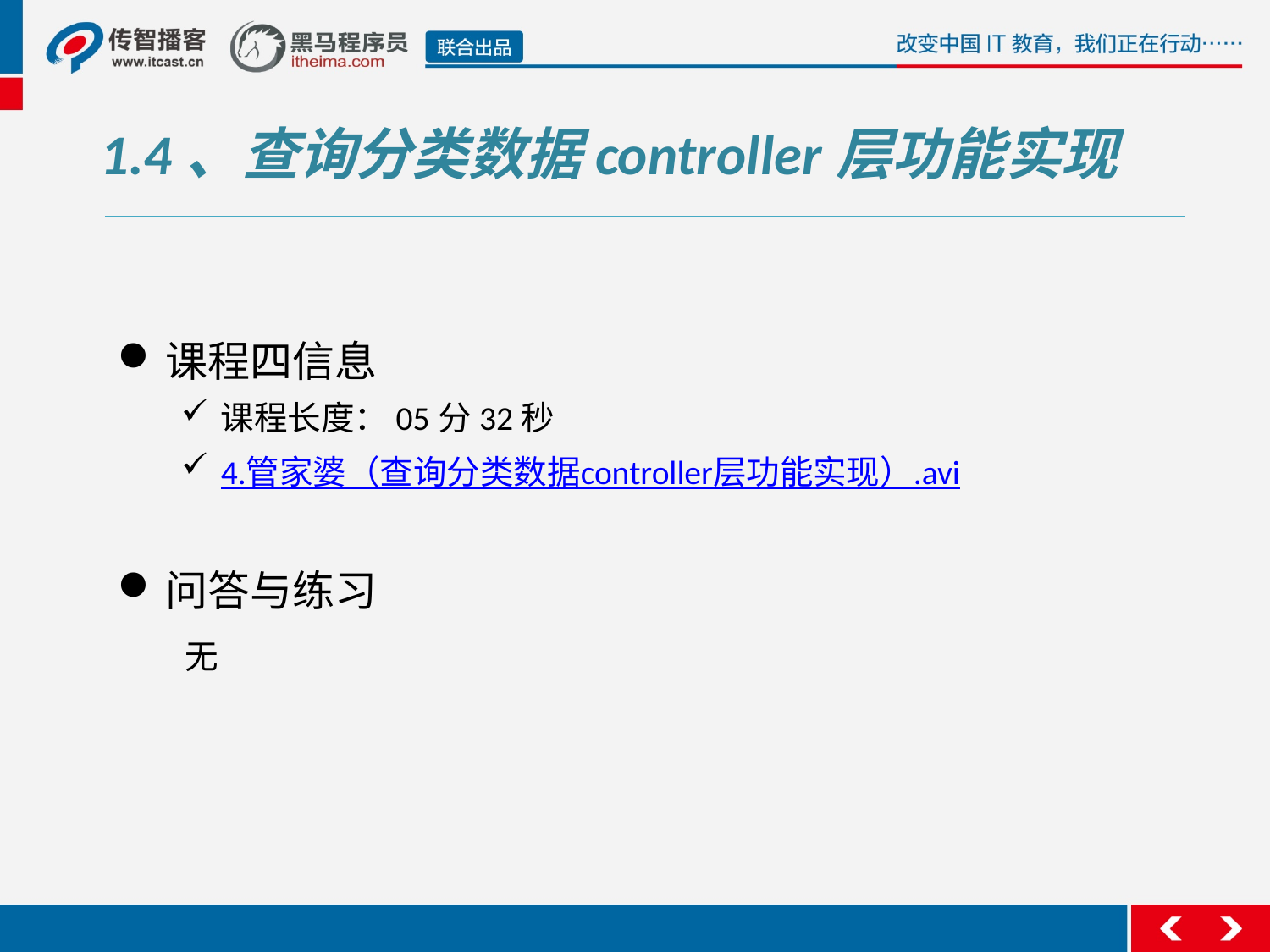

1.4、查询分类数据controller层功能实现

课程四信息
课程长度：05分32秒
4.管家婆（查询分类数据controller层功能实现）.avi

问答与练习
      无